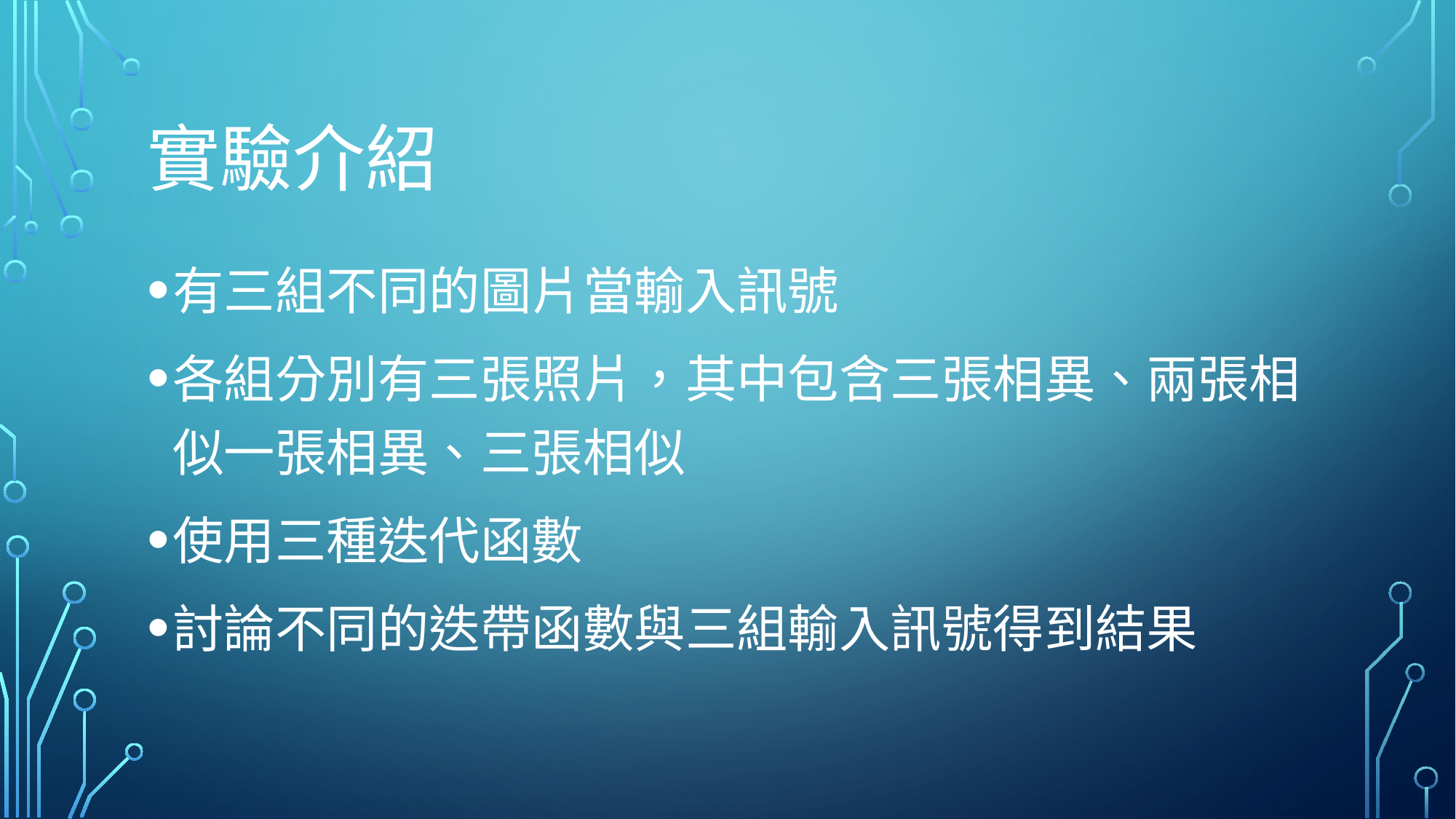

# 實驗介紹
有三組不同的圖片當輸入訊號
各組分別有三張照片，其中包含三張相異、兩張相似一張相異、三張相似
使用三種迭代函數
討論不同的迭帶函數與三組輸入訊號得到結果